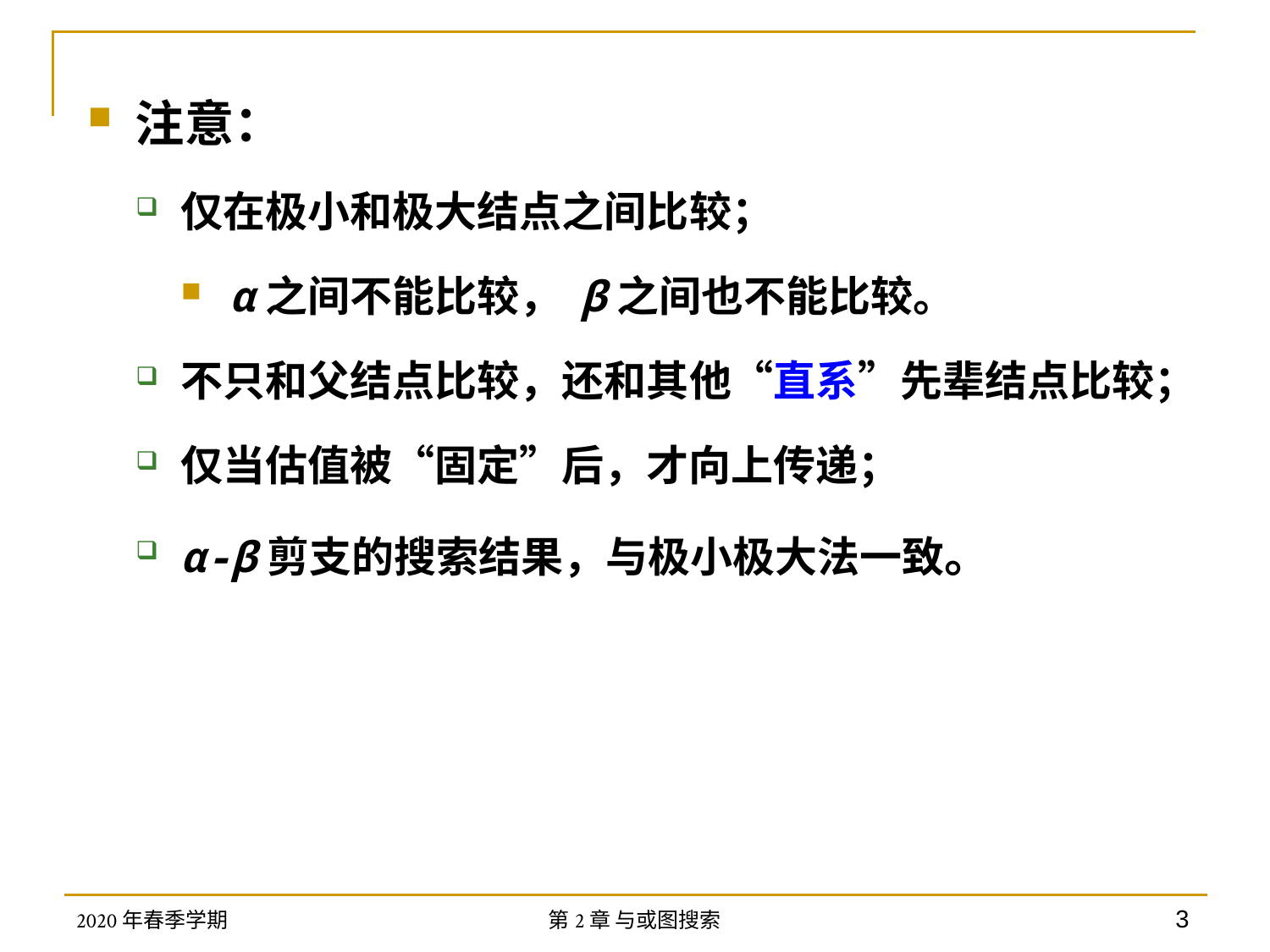

注意：
仅在极小和极大结点之间比较；
α之间不能比较， β之间也不能比较。
不只和父结点比较，还和其他“直系”先辈结点比较；
仅当估值被“固定”后，才向上传递；
α-β剪支的搜索结果，与极小极大法一致。
2020年春季学期
第2章 与或图搜索